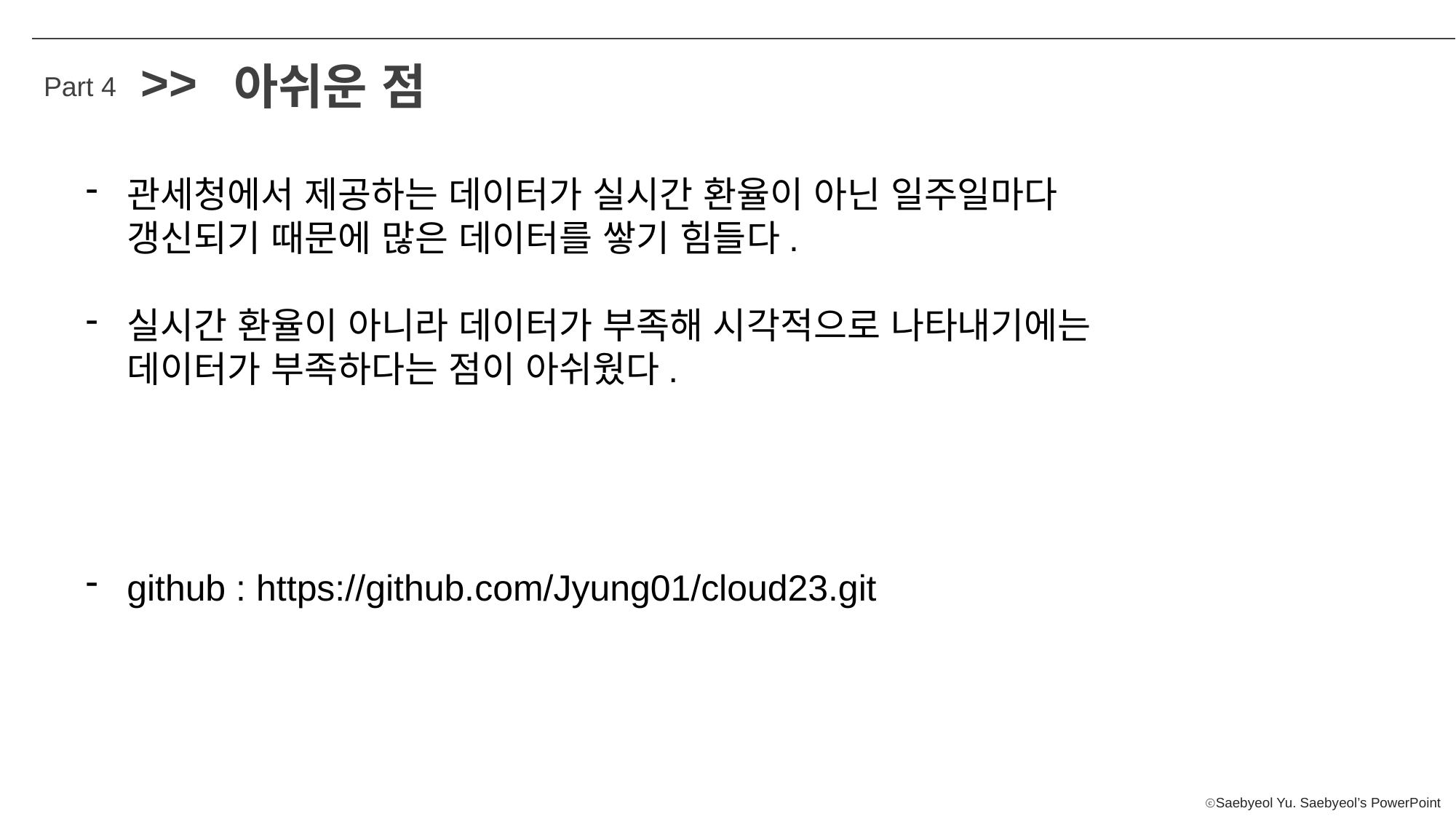

>>
아쉬운 점
Part 4
관세청에서 제공하는 데이터가 실시간 환율이 아닌 일주일마다 갱신되기 때문에 많은 데이터를 쌓기 힘들다.

실시간 환율이 아니라 데이터가 부족해 시각적으로 나타내기에는 데이터가 부족하다는 점이 아쉬웠다.

github : https://github.com/Jyung01/cloud23.git